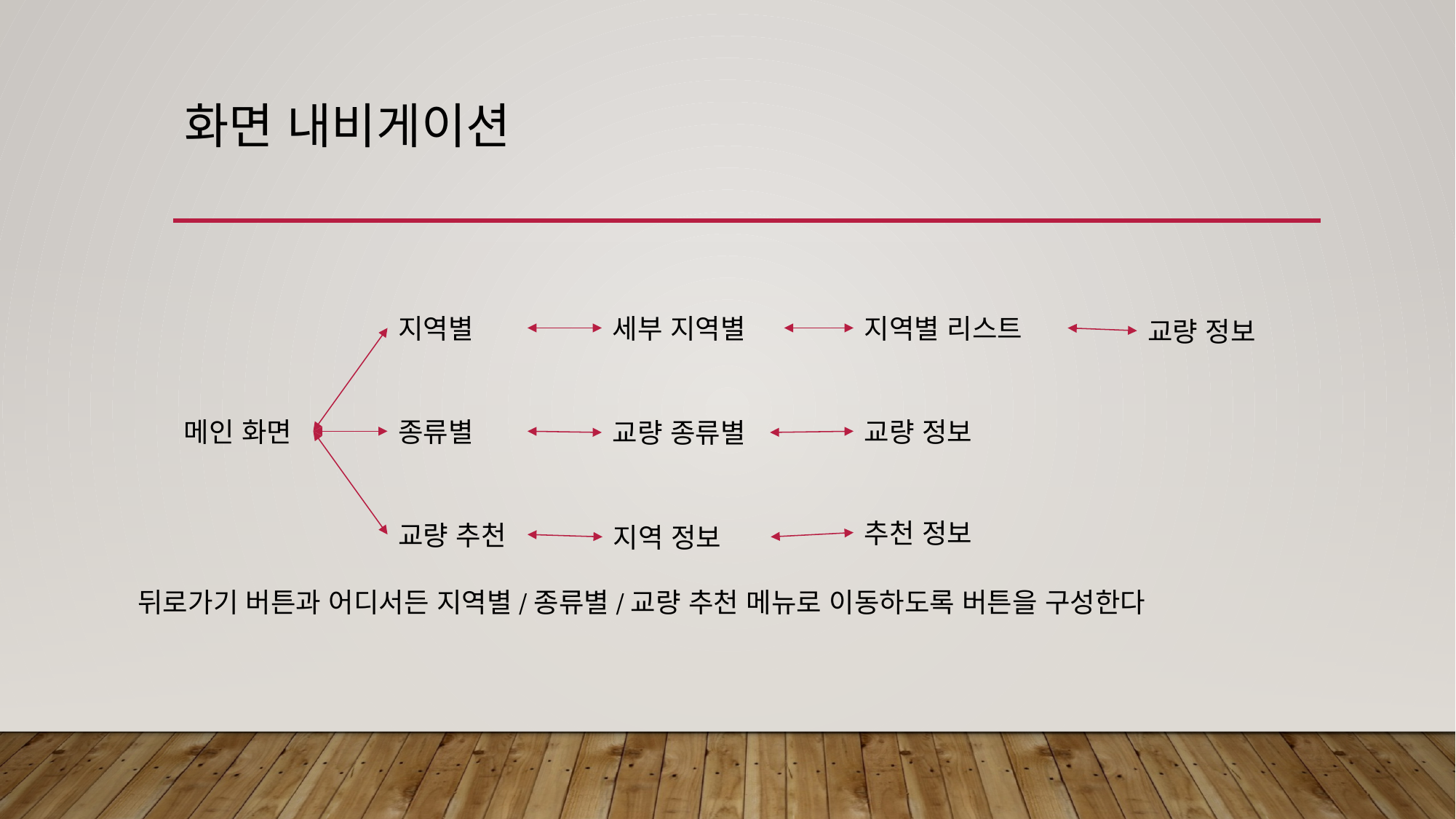

# 화면 내비게이션
지역별
세부 지역별
지역별 리스트
교량 정보
메인 화면
종류별
교량 정보
교량 종류별
추천 정보
교량 추천
지역 정보
뒤로가기 버튼과 어디서든 지역별/종류별/교량 추천 메뉴로 이동하도록 버튼을 구성한다